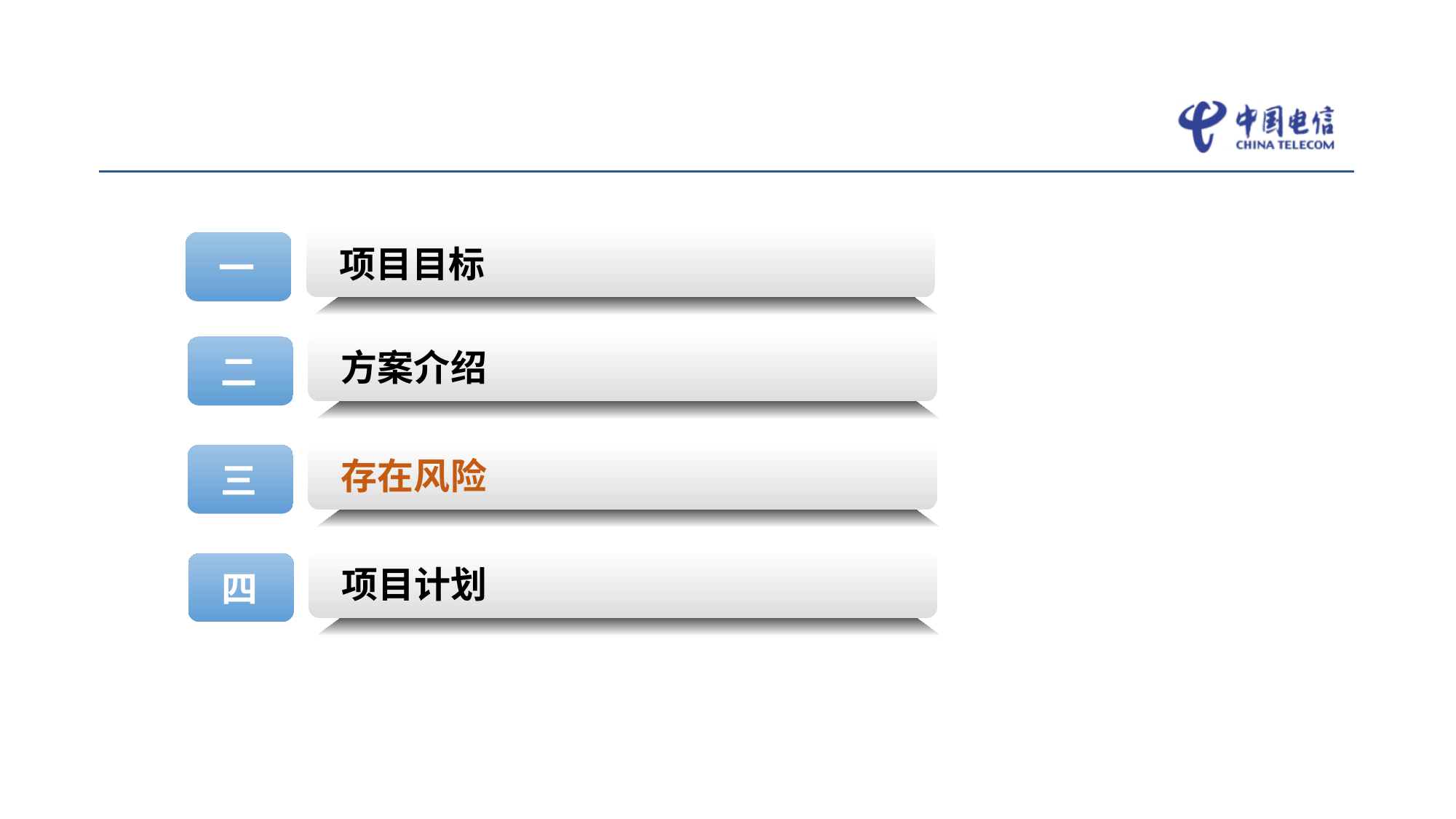

项目目标

一
方案介绍

二
存在风险

三
项目计划

四